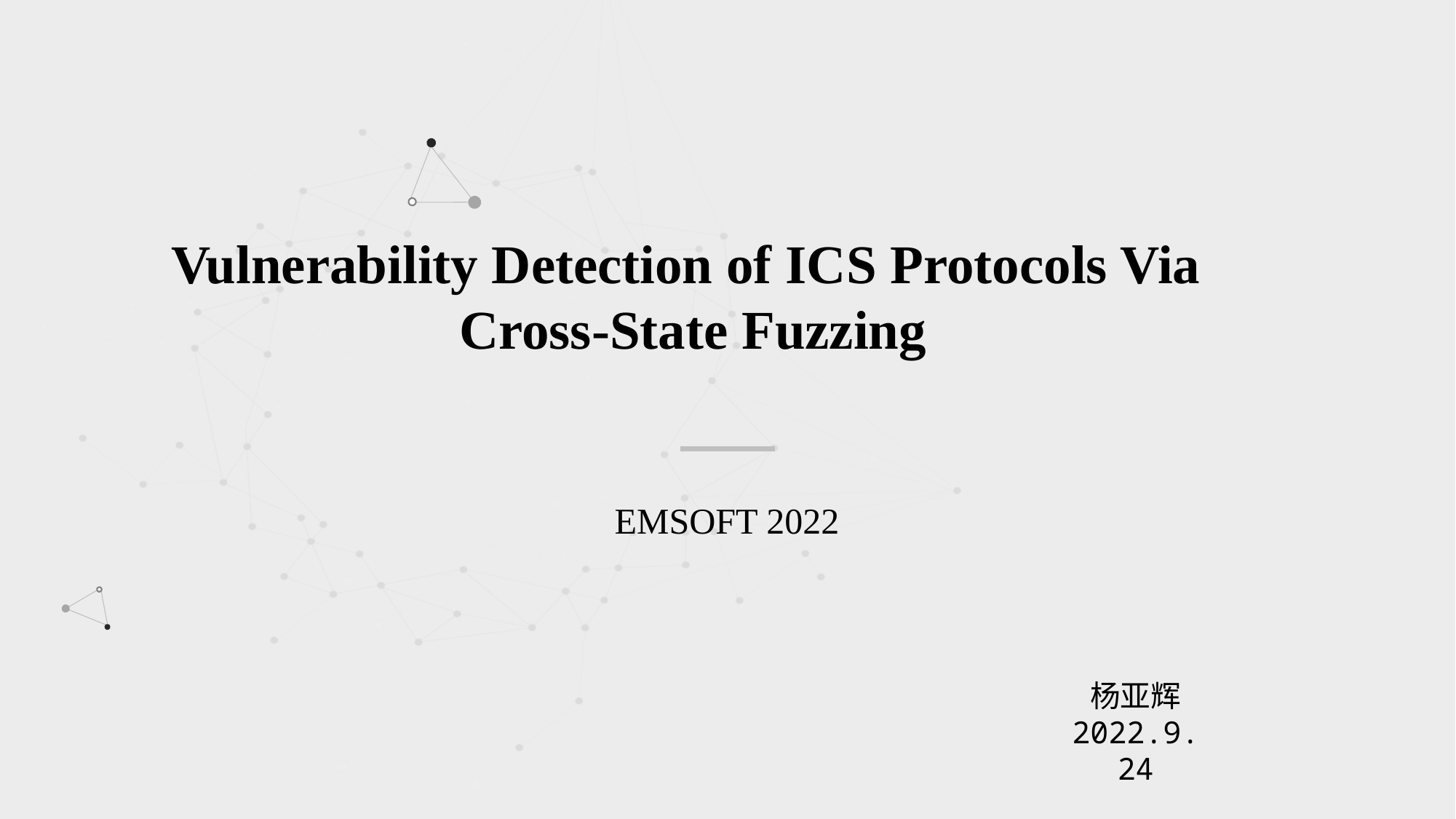

Vulnerability Detection of ICS Protocols Via
Cross-State Fuzzing
EMSOFT 2022

杨亚辉
2022.9.24